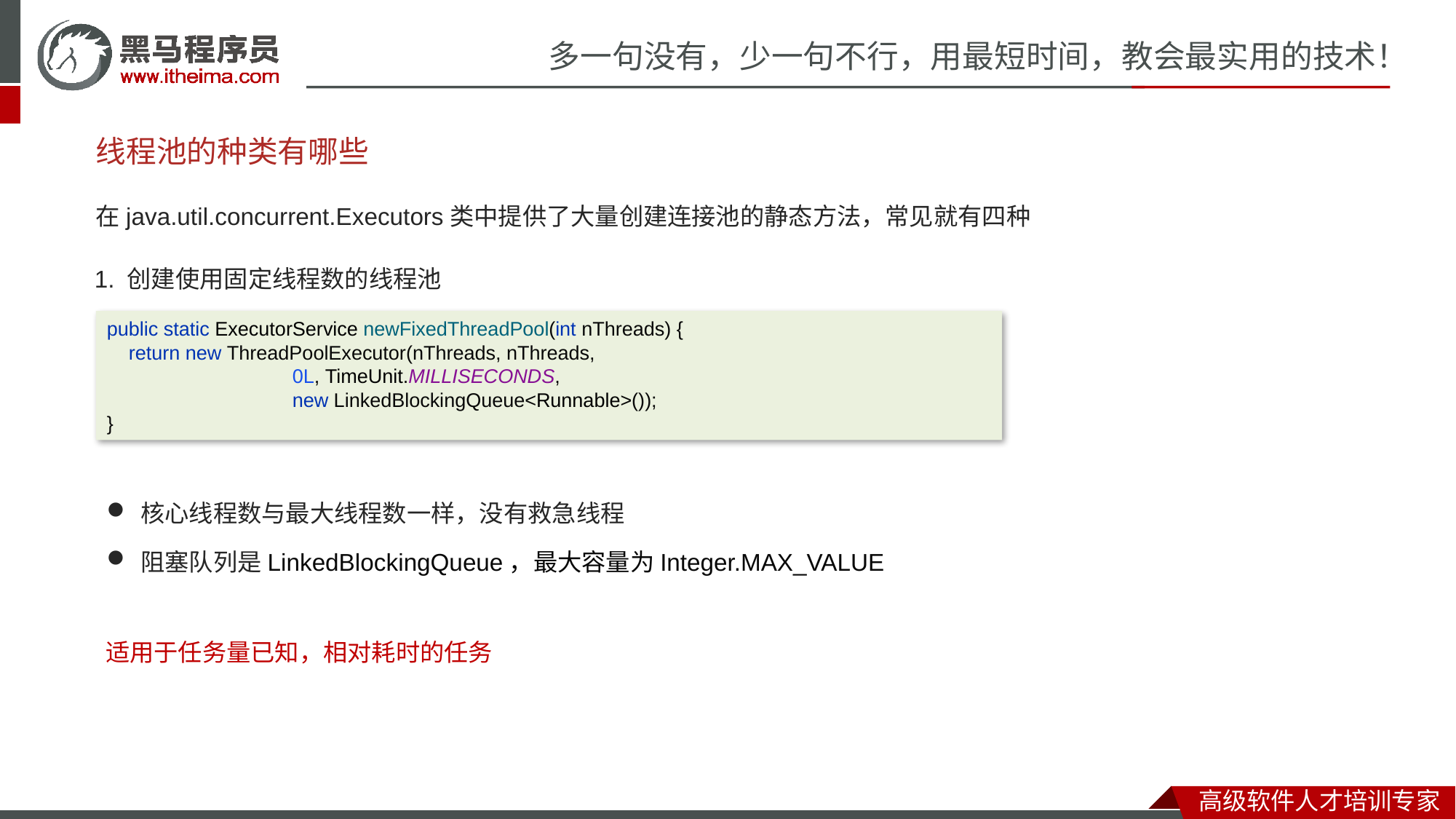

# 线程池的种类有哪些
在java.util.concurrent.Executors类中提供了大量创建连接池的静态方法，常见就有四种
1. 创建使用固定线程数的线程池
public static ExecutorService newFixedThreadPool(int nThreads) {
    return new ThreadPoolExecutor(nThreads, nThreads,
                                  0L, TimeUnit.MILLISECONDS,
                                  new LinkedBlockingQueue<Runnable>());
}
核心线程数与最大线程数一样，没有救急线程
阻塞队列是LinkedBlockingQueue，最大容量为Integer.MAX_VALUE
适用于任务量已知，相对耗时的任务